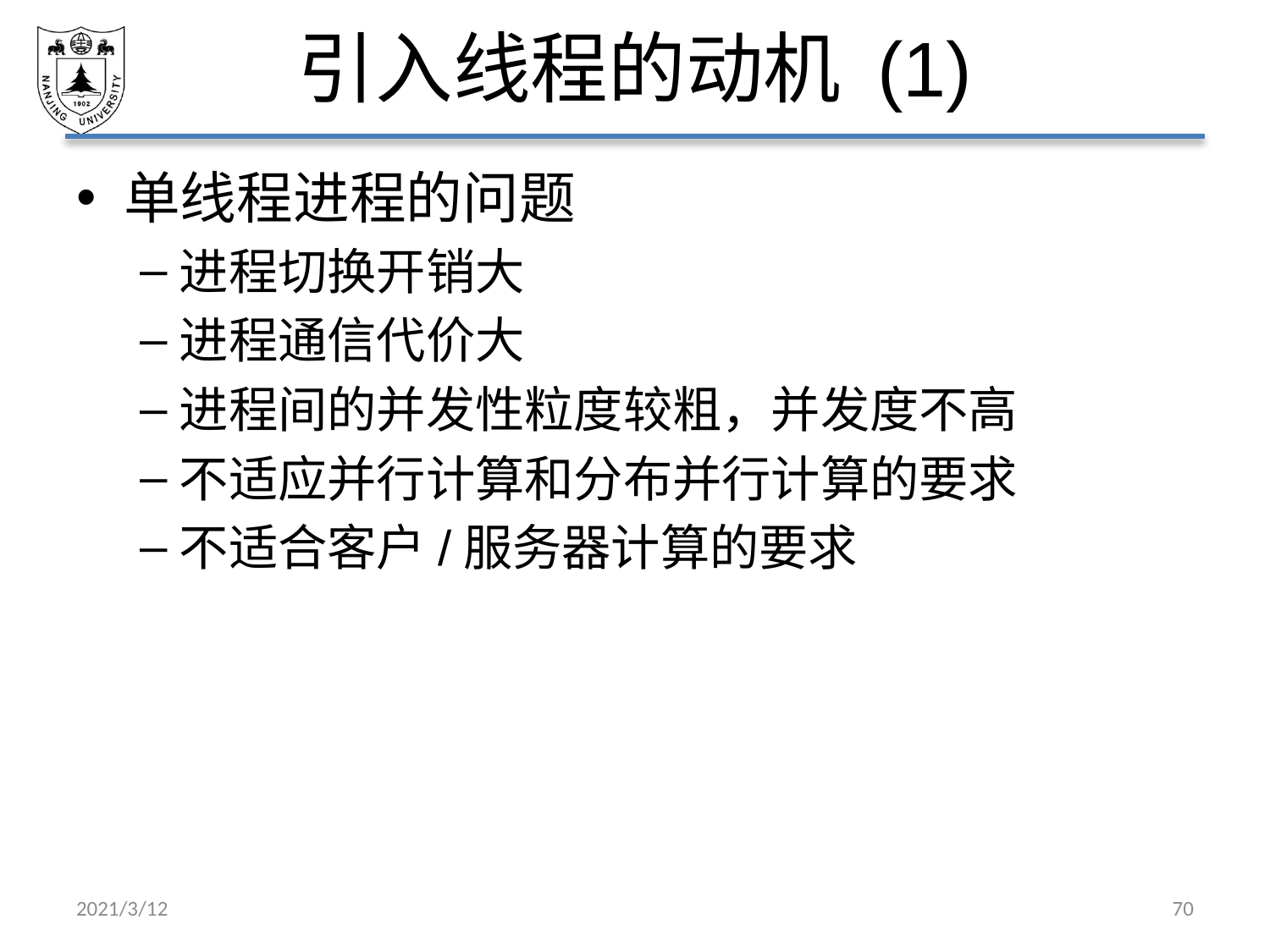

# 引入线程的动机 (1)
单线程进程的问题
进程切换开销大
进程通信代价大
进程间的并发性粒度较粗，并发度不高
不适应并行计算和分布并行计算的要求
不适合客户/服务器计算的要求

2021/3/12
70